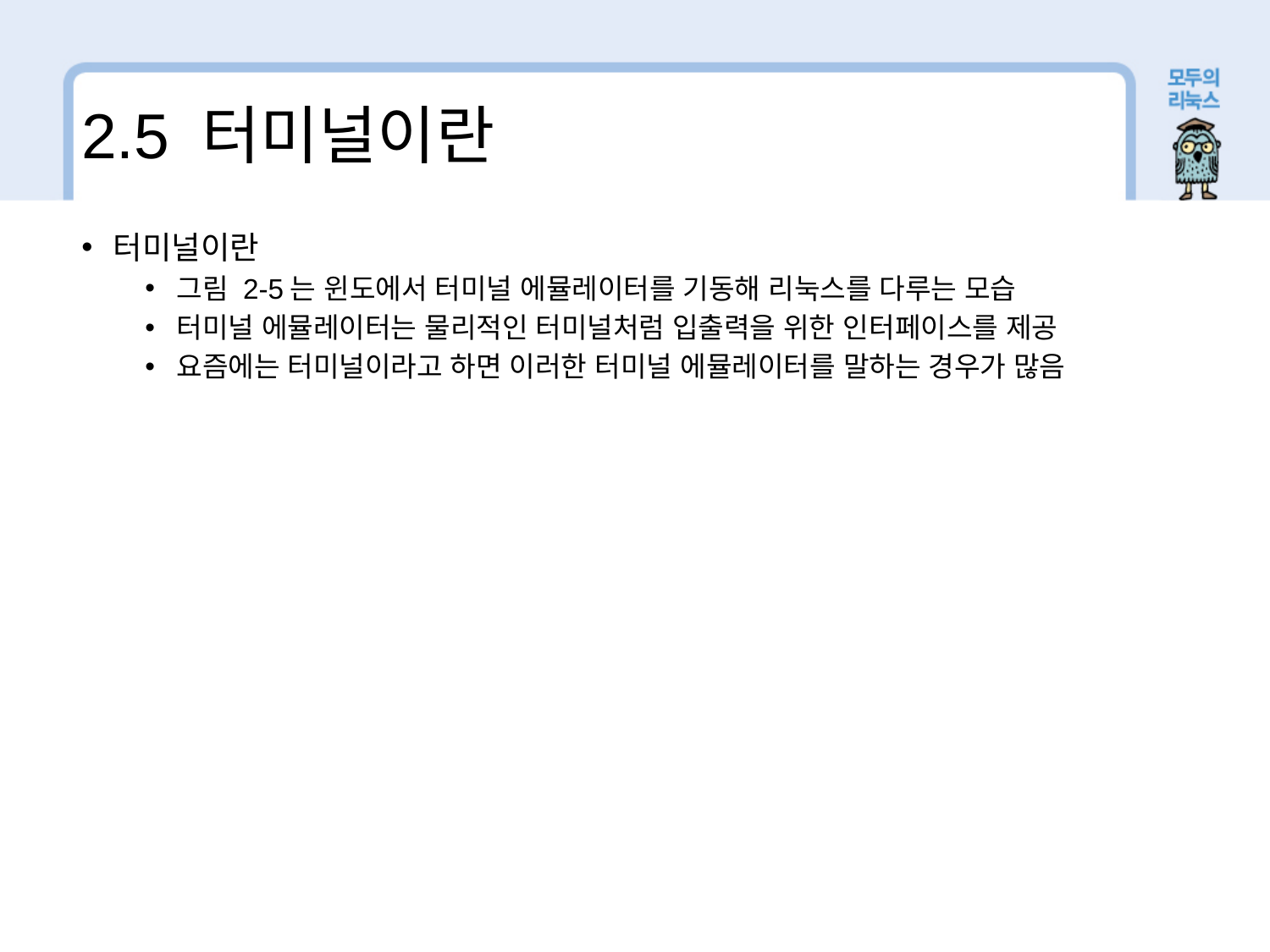

2.5 터미널이란
터미널이란
그림 2-5는 윈도에서 터미널 에뮬레이터를 기동해 리눅스를 다루는 모습
터미널 에뮬레이터는 물리적인 터미널처럼 입출력을 위한 인터페이스를 제공
요즘에는 터미널이라고 하면 이러한 터미널 에뮬레이터를 말하는 경우가 많음